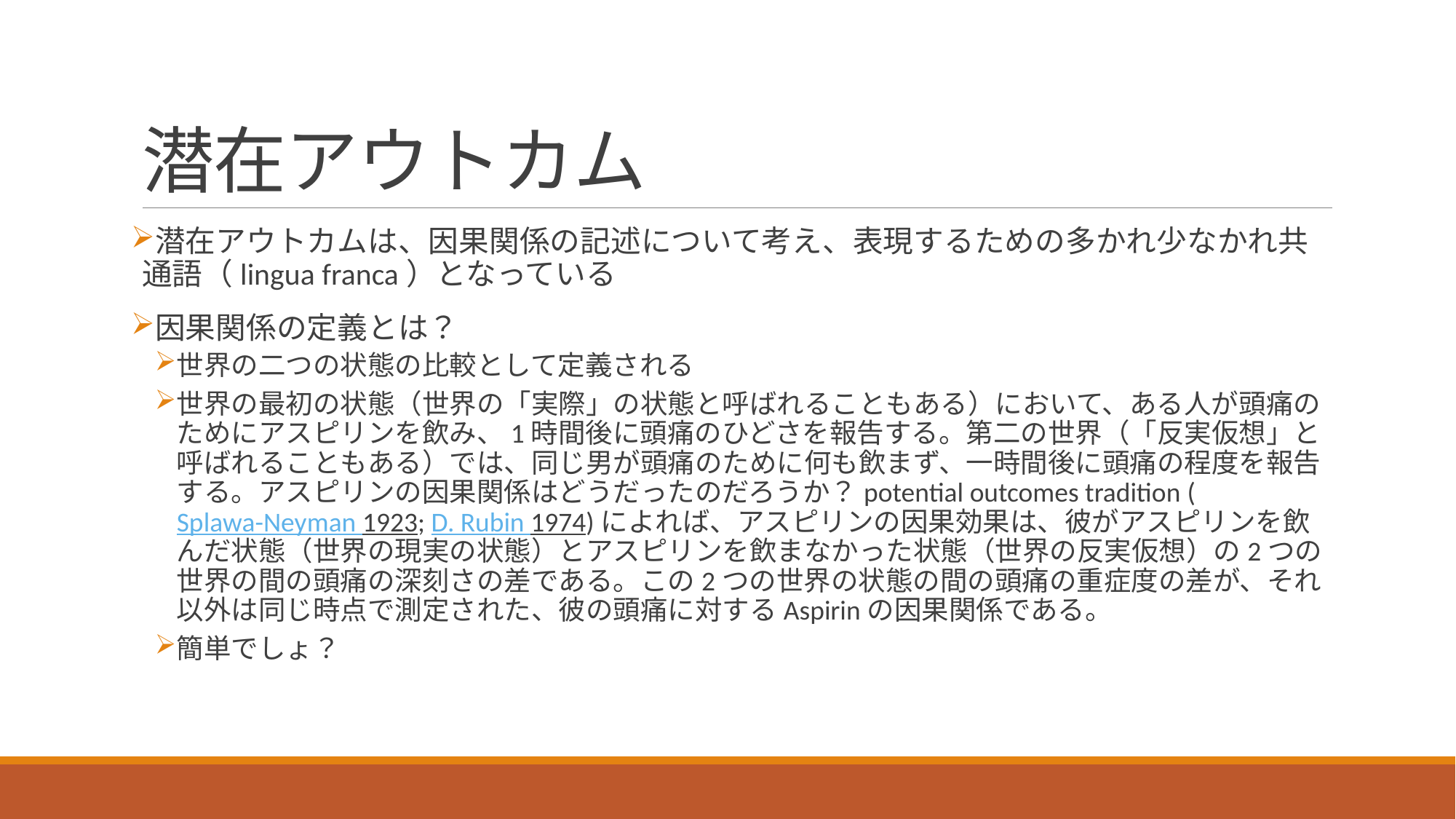

# 潜在アウトカム
潜在アウトカムは、因果関係の記述について考え、表現するための多かれ少なかれ共通語（lingua franca）となっている
因果関係の定義とは？
世界の二つの状態の比較として定義される
世界の最初の状態（世界の「実際」の状態と呼ばれることもある）において、ある人が頭痛のためにアスピリンを飲み、1時間後に頭痛のひどさを報告する。第二の世界（「反実仮想」と呼ばれることもある）では、同じ男が頭痛のために何も飲まず、一時間後に頭痛の程度を報告する。アスピリンの因果関係はどうだったのだろうか？potential outcomes tradition (Splawa-Neyman 1923; D. Rubin 1974)によれば、アスピリンの因果効果は、彼がアスピリンを飲んだ状態（世界の現実の状態）とアスピリンを飲まなかった状態（世界の反実仮想）の2つの世界の間の頭痛の深刻さの差である。この2つの世界の状態の間の頭痛の重症度の差が、それ以外は同じ時点で測定された、彼の頭痛に対するAspirinの因果関係である。
簡単でしょ？